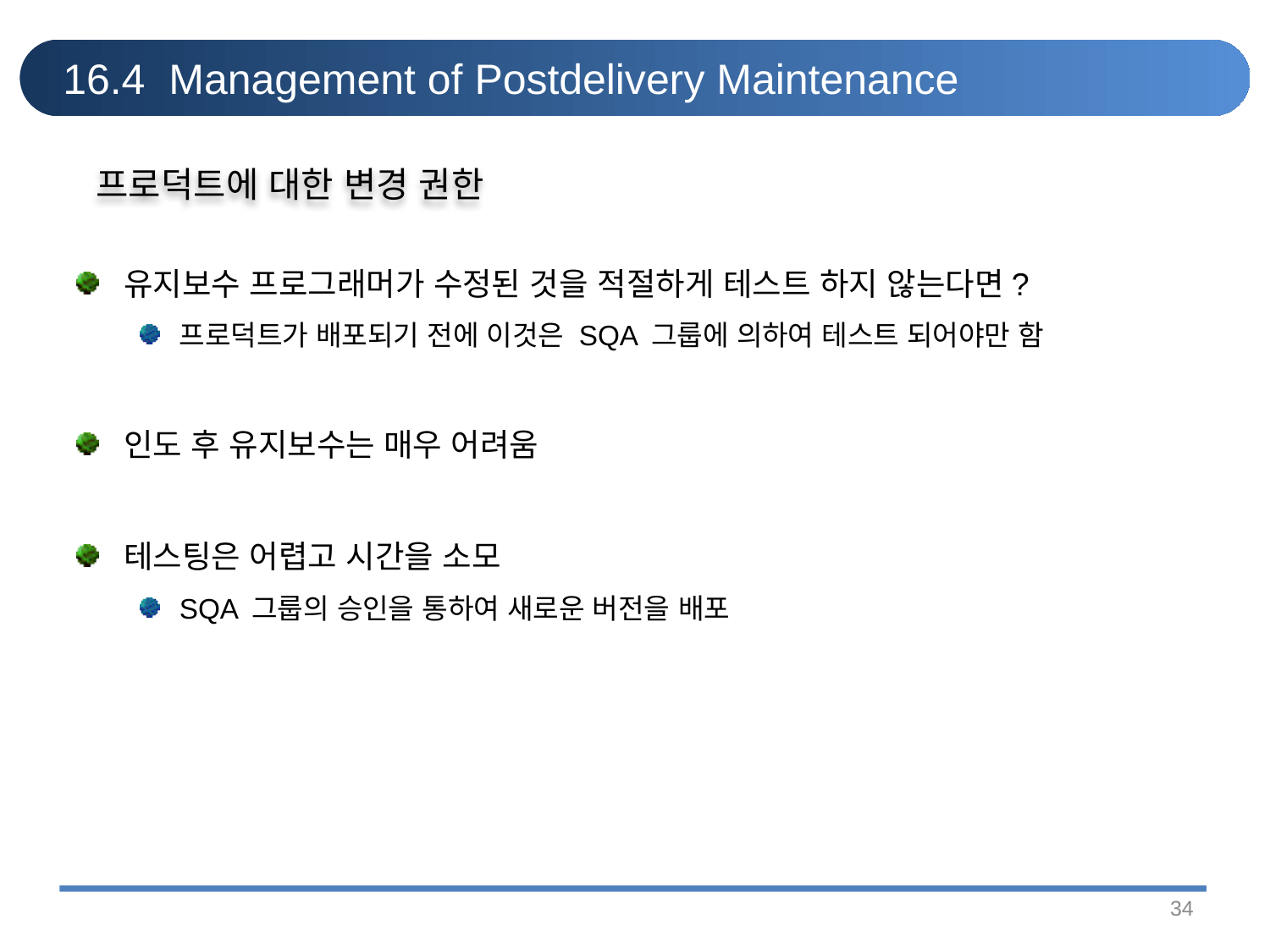

# 16.4  Management of Postdelivery Maintenance
프로덕트에 대한 변경 권한
유지보수 프로그래머가 수정된 것을 적절하게 테스트 하지 않는다면?
프로덕트가 배포되기 전에 이것은 SQA 그룹에 의하여 테스트 되어야만 함

인도 후 유지보수는 매우 어려움

테스팅은 어렵고 시간을 소모
SQA 그룹의 승인을 통하여 새로운 버전을 배포
34